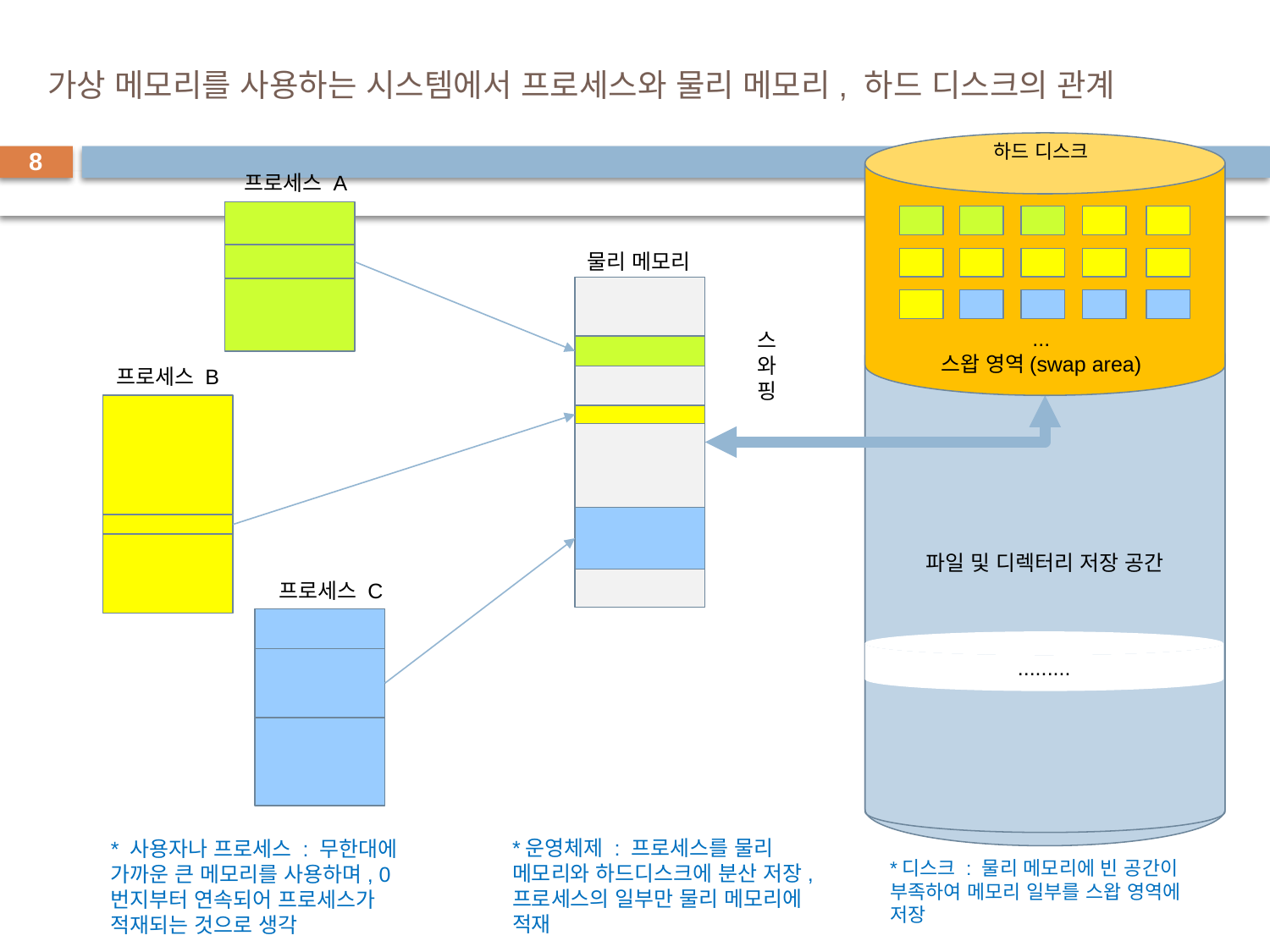

# 가상 메모리를 사용하는 시스템에서 프로세스와 물리 메모리, 하드 디스크의 관계

하드 디스크

프로세스 A

물리 메모리

파일 및 디렉터리 저장 공간

...
스왑 영역(swap area)
스
와
핑

프로세스 B

프로세스 C

.........

*운영체제 : 프로세스를 물리 메모리와 하드디스크에 분산 저장, 프로세스의 일부만 물리 메모리에 적재
* 사용자나 프로세스 : 무한대에 가까운 큰 메모리를 사용하며, 0번지부터 연속되어 프로세스가 적재되는 것으로 생각
*디스크 : 물리 메모리에 빈 공간이 부족하여 메모리 일부를 스왑 영역에 저장
8